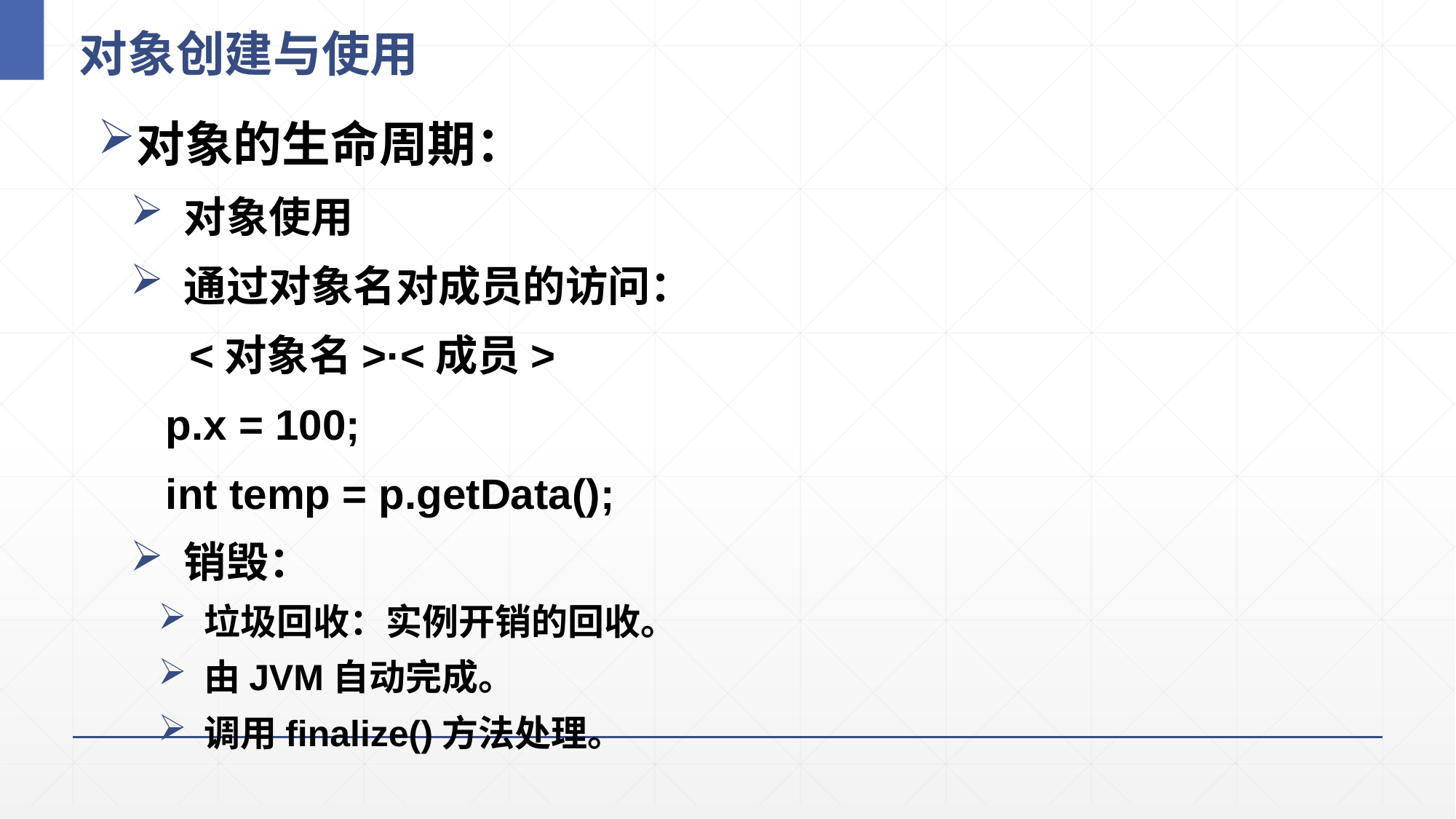

# 对象创建与使用
对象的生命周期：
 对象使用
 通过对象名对成员的访问：
     <对象名>·<成员>
   p.x = 100;
   int temp = p.getData();
 销毁：
 垃圾回收：实例开销的回收。
 由JVM自动完成。
 调用finalize()方法处理。